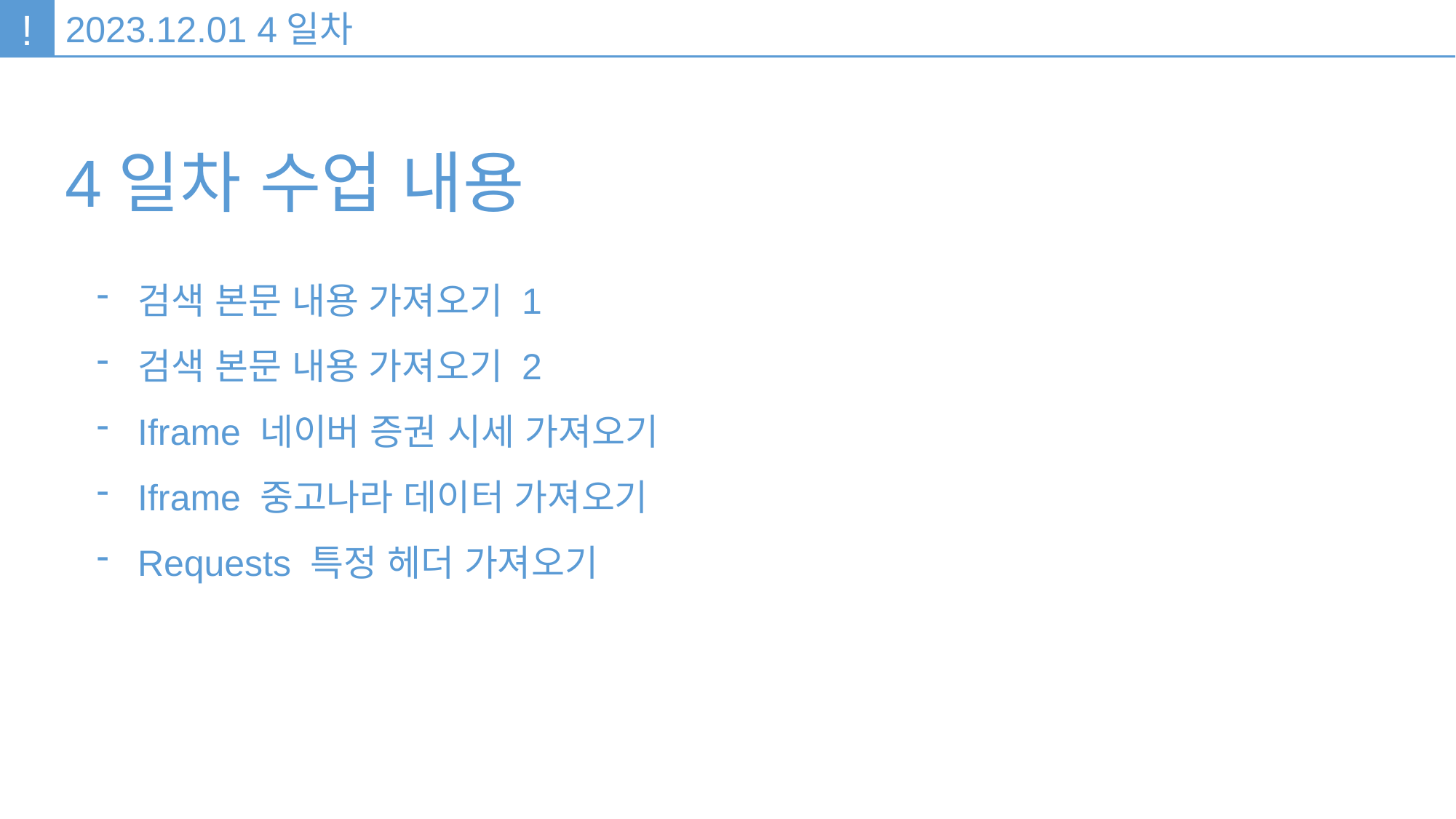

!
2023.12.01 4일차
4일차 수업 내용
검색 본문 내용 가져오기 1
검색 본문 내용 가져오기 2
Iframe 네이버 증권 시세 가져오기
Iframe 중고나라 데이터 가져오기
Requests 특정 헤더 가져오기